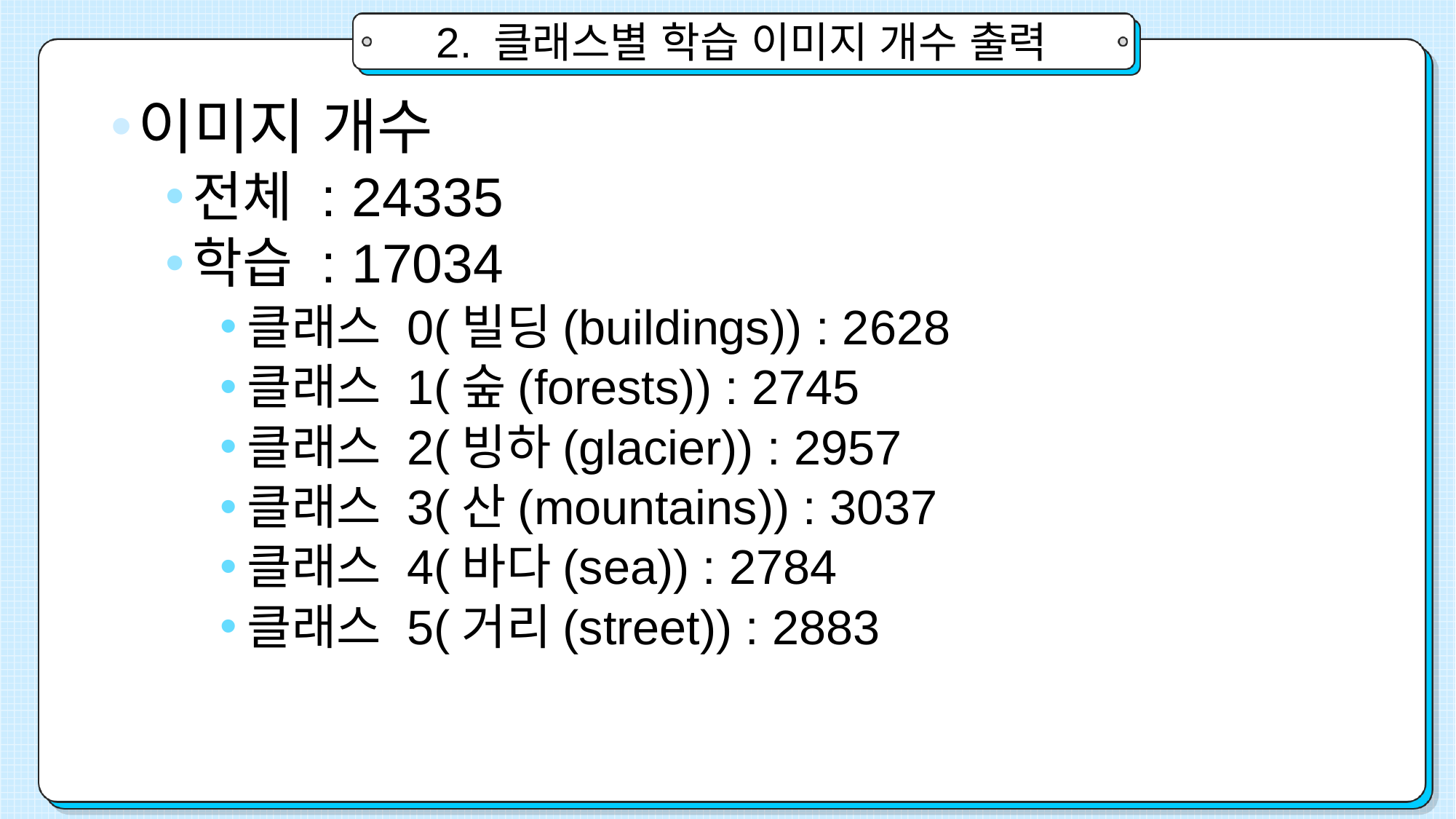

# 2. 클래스별 학습 이미지 개수 출력
이미지 개수
전체 : 24335
학습 : 17034
클래스 0(빌딩(buildings)) : 2628
클래스 1(숲(forests)) : 2745
클래스 2(빙하(glacier)) : 2957
클래스 3(산(mountains)) : 3037
클래스 4(바다(sea)) : 2784
클래스 5(거리(street)) : 2883